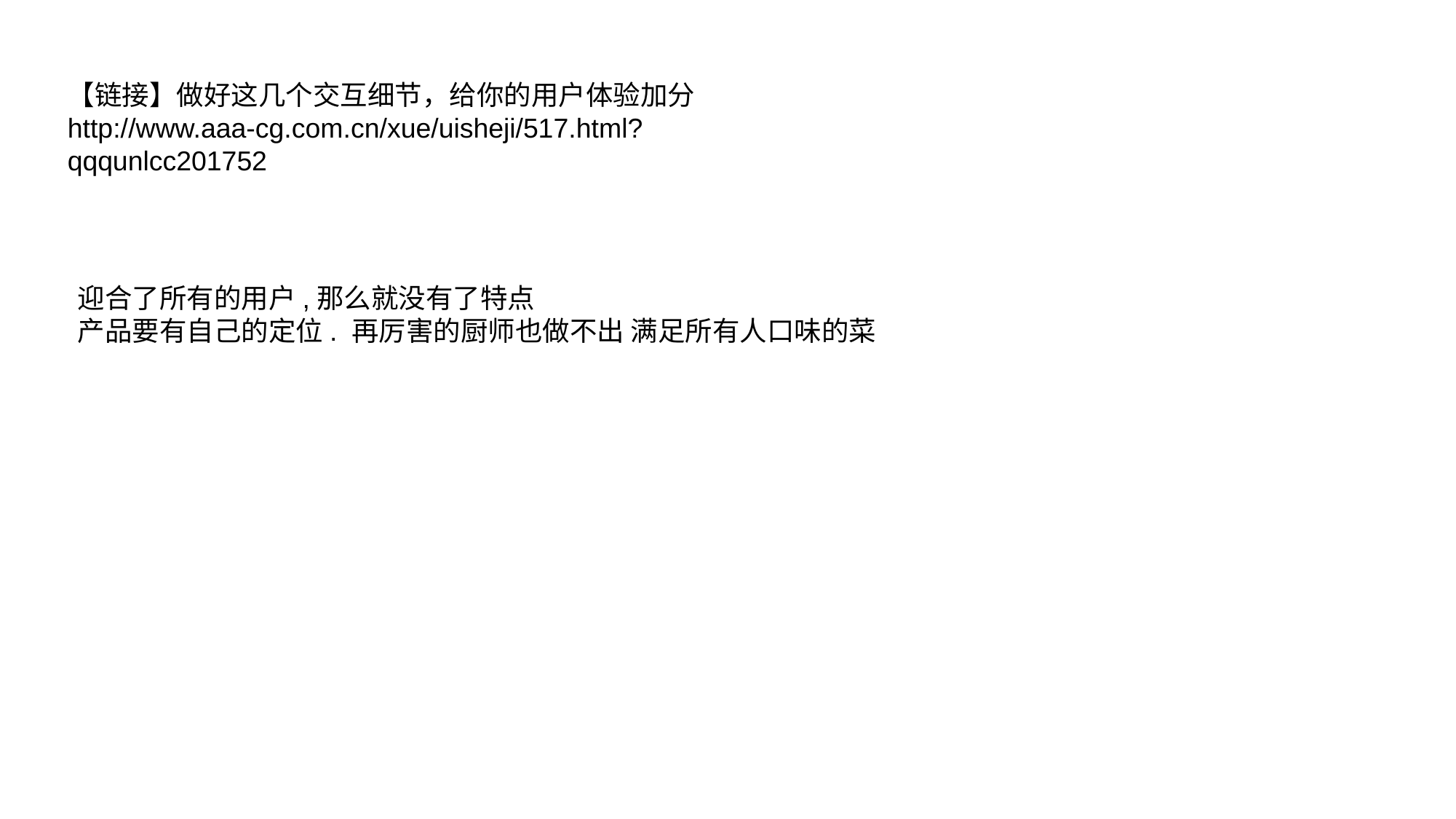

【链接】做好这几个交互细节，给你的用户体验加分http://www.aaa-cg.com.cn/xue/uisheji/517.html?qqqunlcc201752
迎合了所有的用户,那么就没有了特点
产品要有自己的定位. 再厉害的厨师也做不出 满足所有人口味的菜